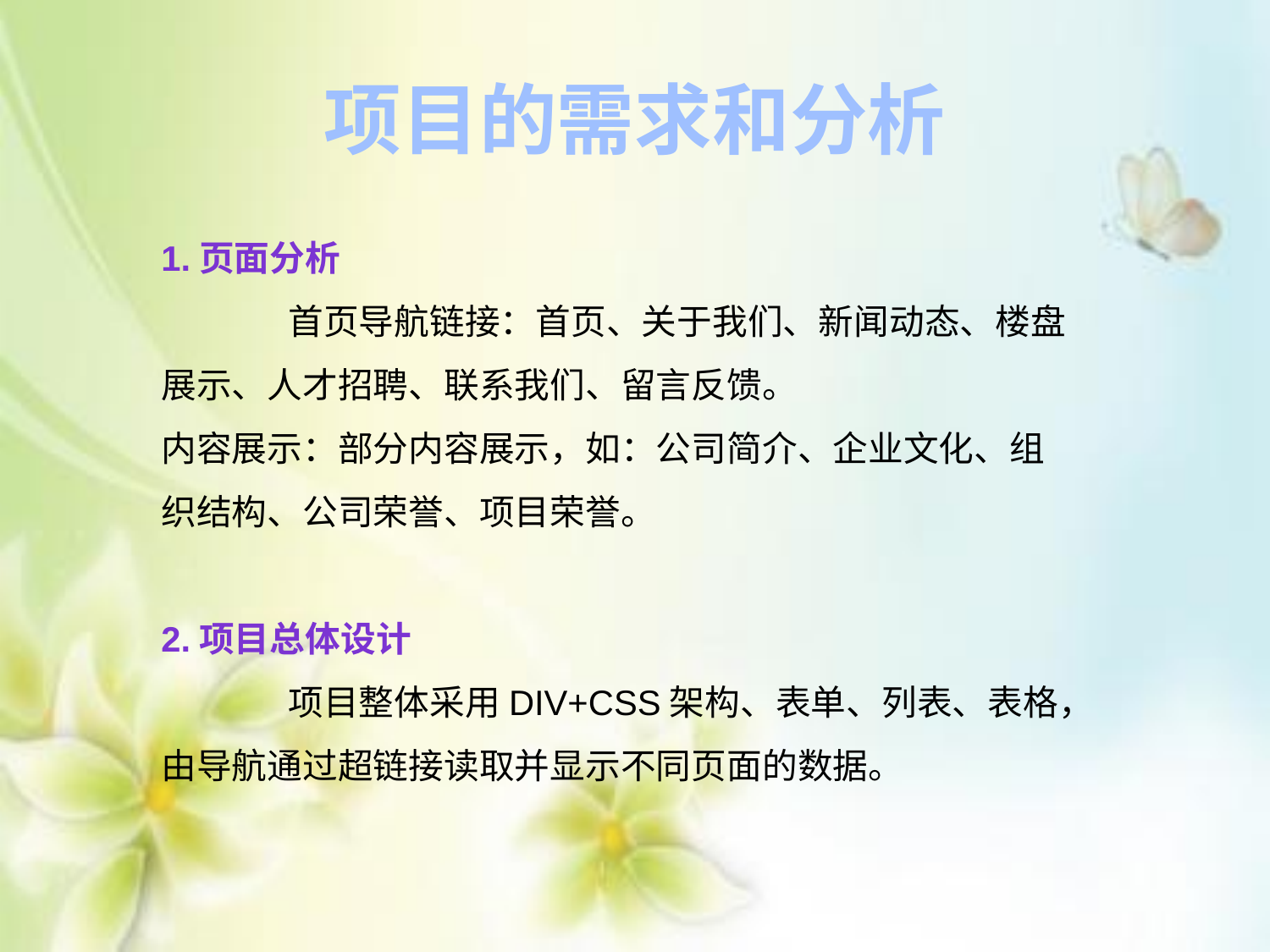

# 项目的需求和分析
1.页面分析
	首页导航链接：首页、关于我们、新闻动态、楼盘展示、人才招聘、联系我们、留言反馈。
内容展示：部分内容展示，如：公司简介、企业文化、组织结构、公司荣誉、项目荣誉。

2.项目总体设计
 	项目整体采用DIV+CSS架构、表单、列表、表格，由导航通过超链接读取并显示不同页面的数据。